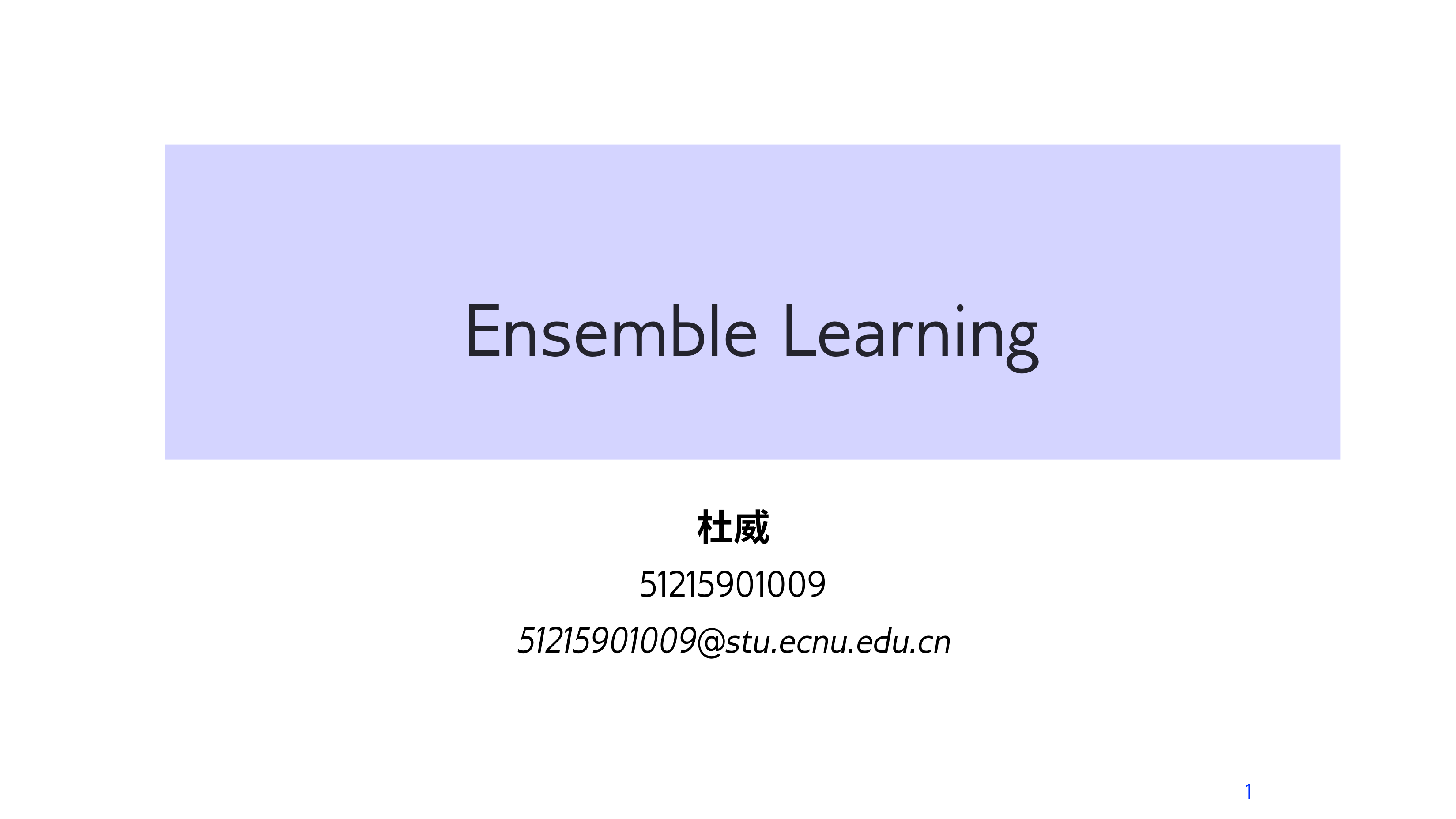

# Ensemble Learning
杜威
51215901009
51215901009@stu.ecnu.edu.cn
1